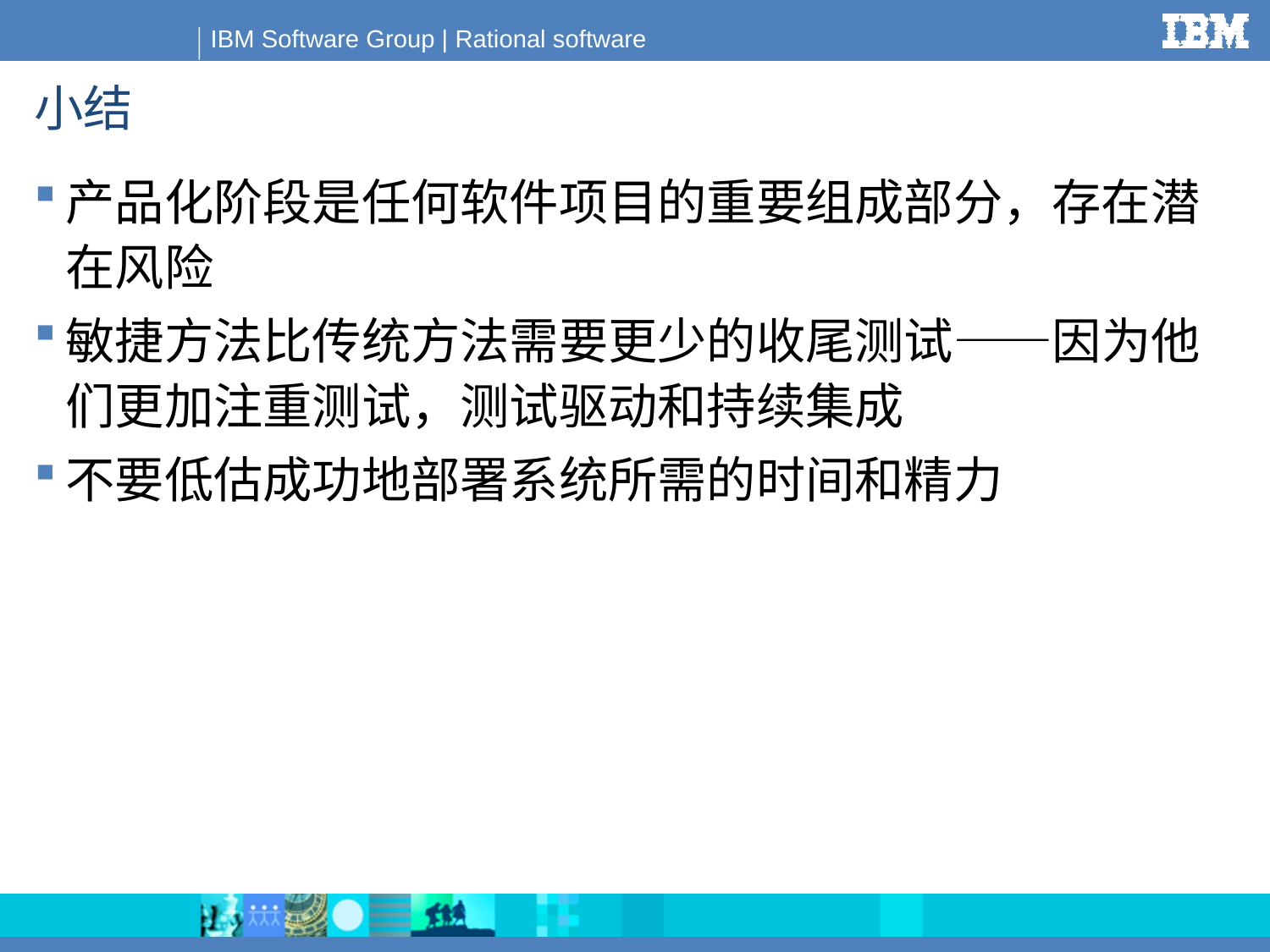

# 小结
产品化阶段是任何软件项目的重要组成部分，存在潜在风险
敏捷方法比传统方法需要更少的收尾测试——因为他们更加注重测试，测试驱动和持续集成
不要低估成功地部署系统所需的时间和精力